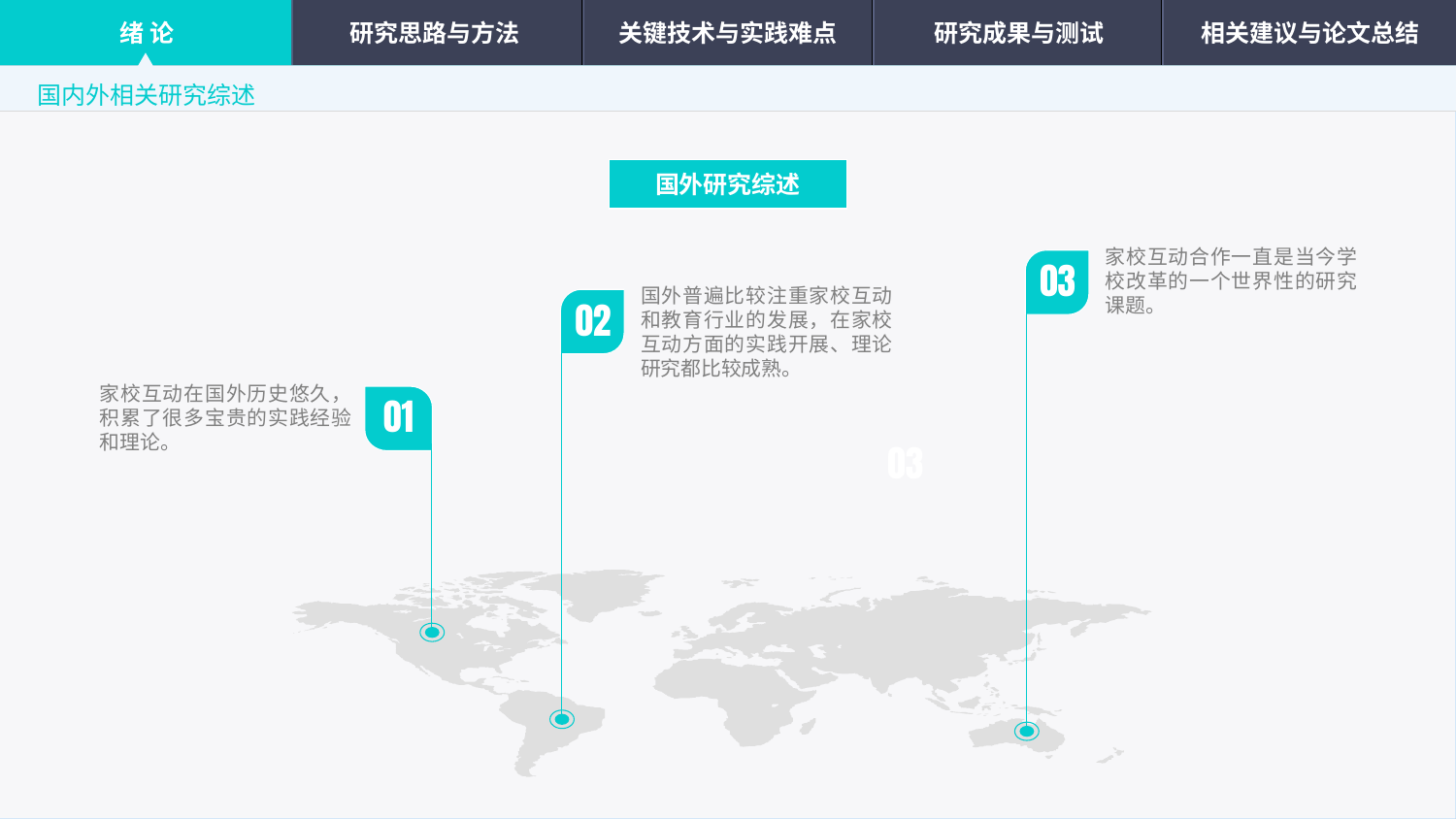

绪 论
研究思路与方法
关键技术与实践难点
研究成果与测试
相关建议与论文总结
国内外相关研究综述
国外研究综述
家校互动合作一直是当今学校改革的一个世界性的研究课题。

03
国外普遍比较注重家校互动和教育行业的发展，在家校互动方面的实践开展、理论研究都比较成熟。

02
家校互动在国外历史悠久，积累了很多宝贵的实践经验和理论。

01
03